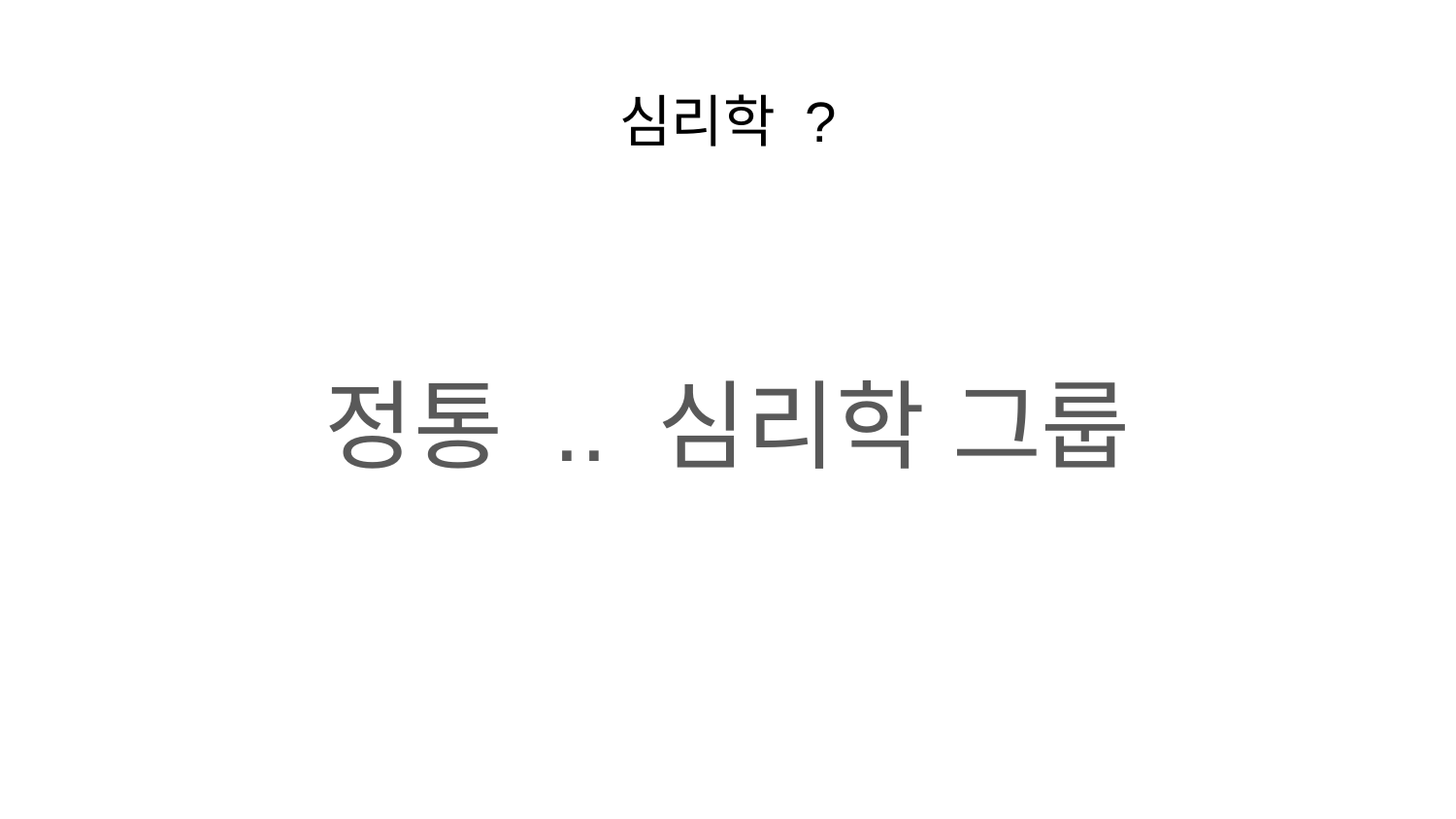

# 심리학 ?

정통 .. 심리학 그룹